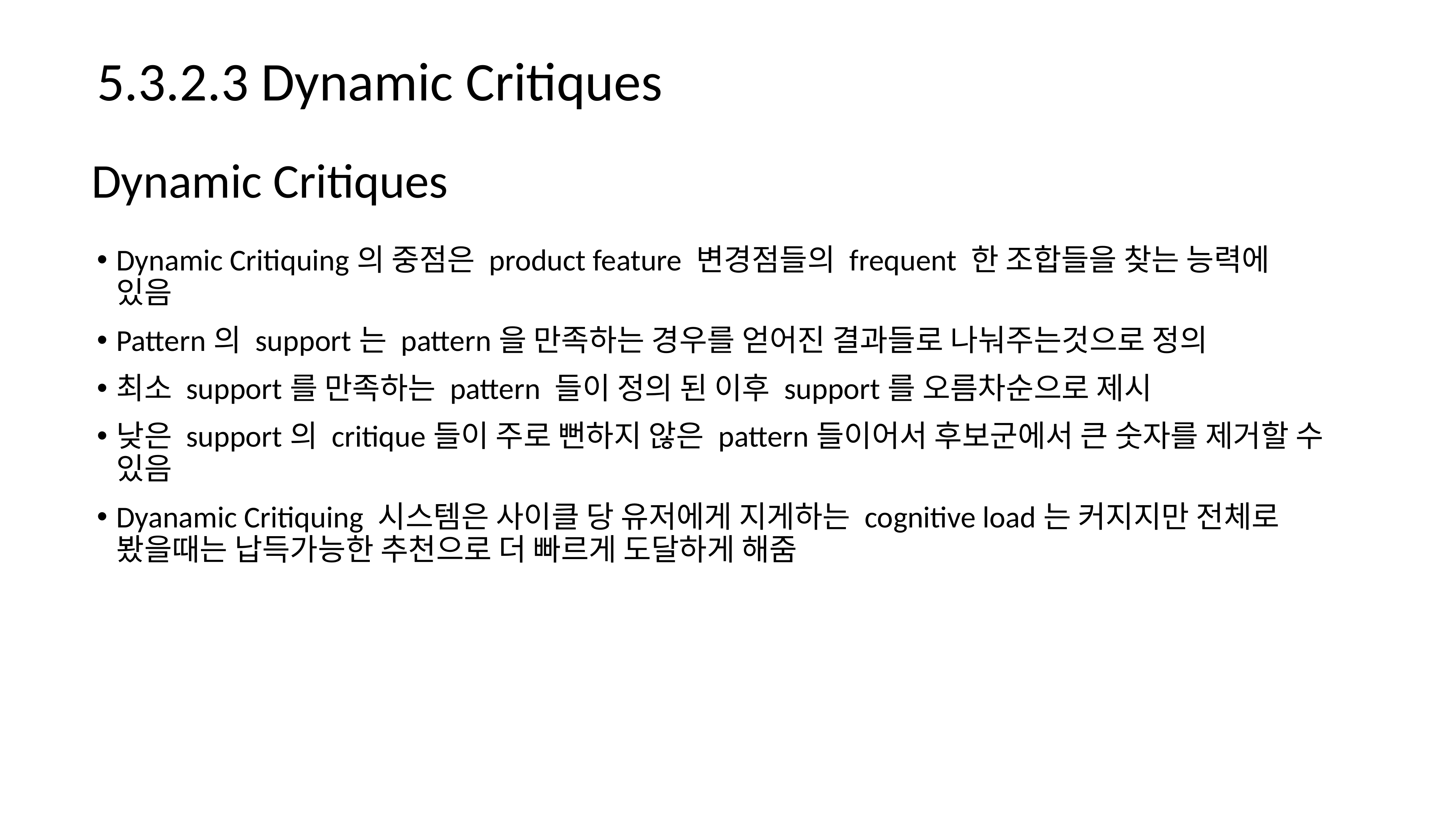

5.3.2.3 Dynamic Critiques
# Dynamic Critiques
Dynamic Critiquing의 중점은 product feature 변경점들의 frequent 한 조합들을 찾는 능력에 있음
Pattern의 support는 pattern을 만족하는 경우를 얻어진 결과들로 나눠주는것으로 정의
최소 support를 만족하는 pattern 들이 정의 된 이후 support를 오름차순으로 제시
낮은 support의 critique들이 주로 뻔하지 않은 pattern들이어서 후보군에서 큰 숫자를 제거할 수 있음
Dyanamic Critiquing 시스템은 사이클 당 유저에게 지게하는 cognitive load는 커지지만 전체로 봤을때는 납득가능한 추천으로 더 빠르게 도달하게 해줌